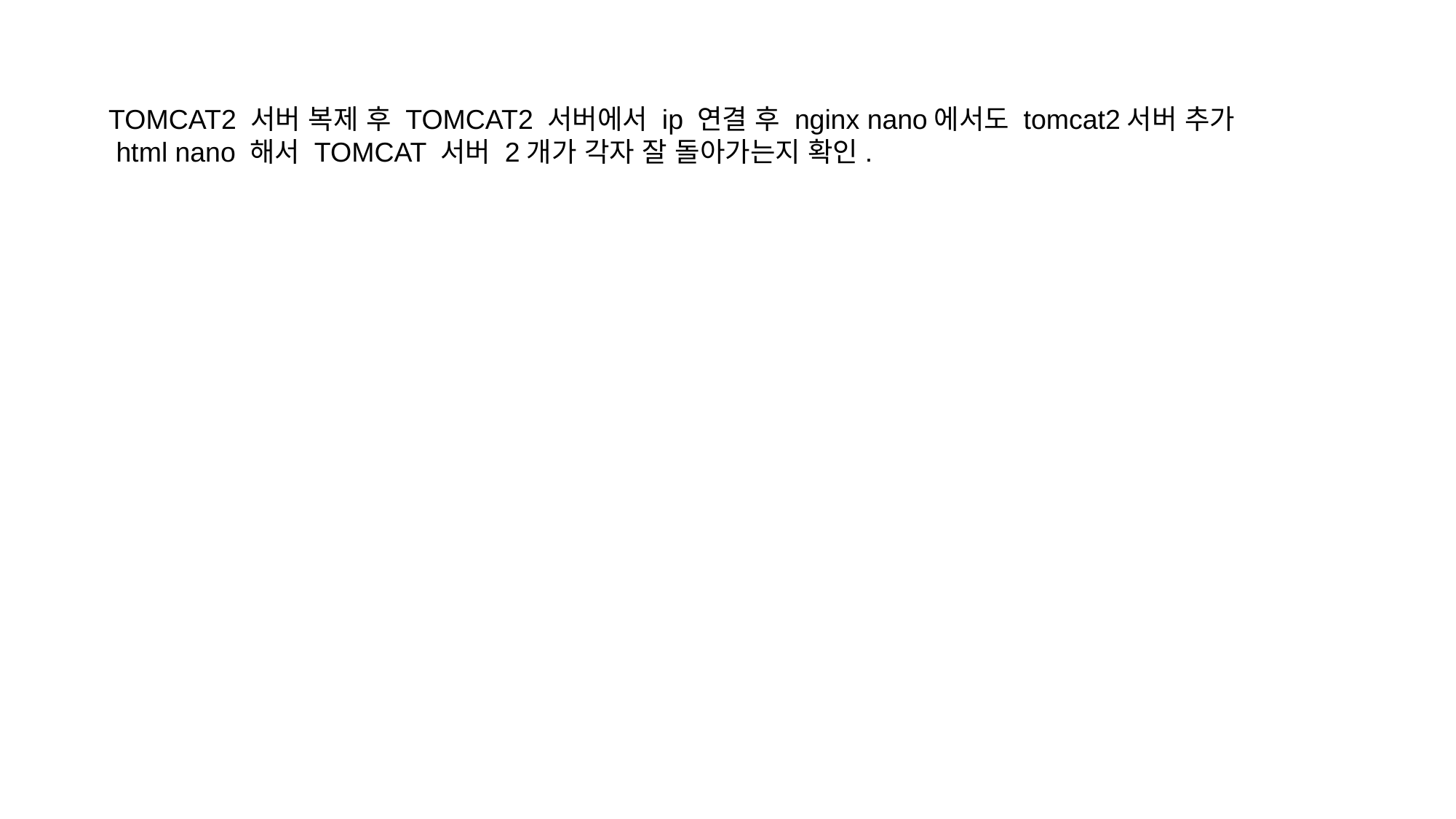

TOMCAT2 서버 복제 후 TOMCAT2 서버에서 ip 연결 후 nginx nano에서도 tomcat2서버 추가
 html nano 해서 TOMCAT 서버 2개가 각자 잘 돌아가는지 확인.